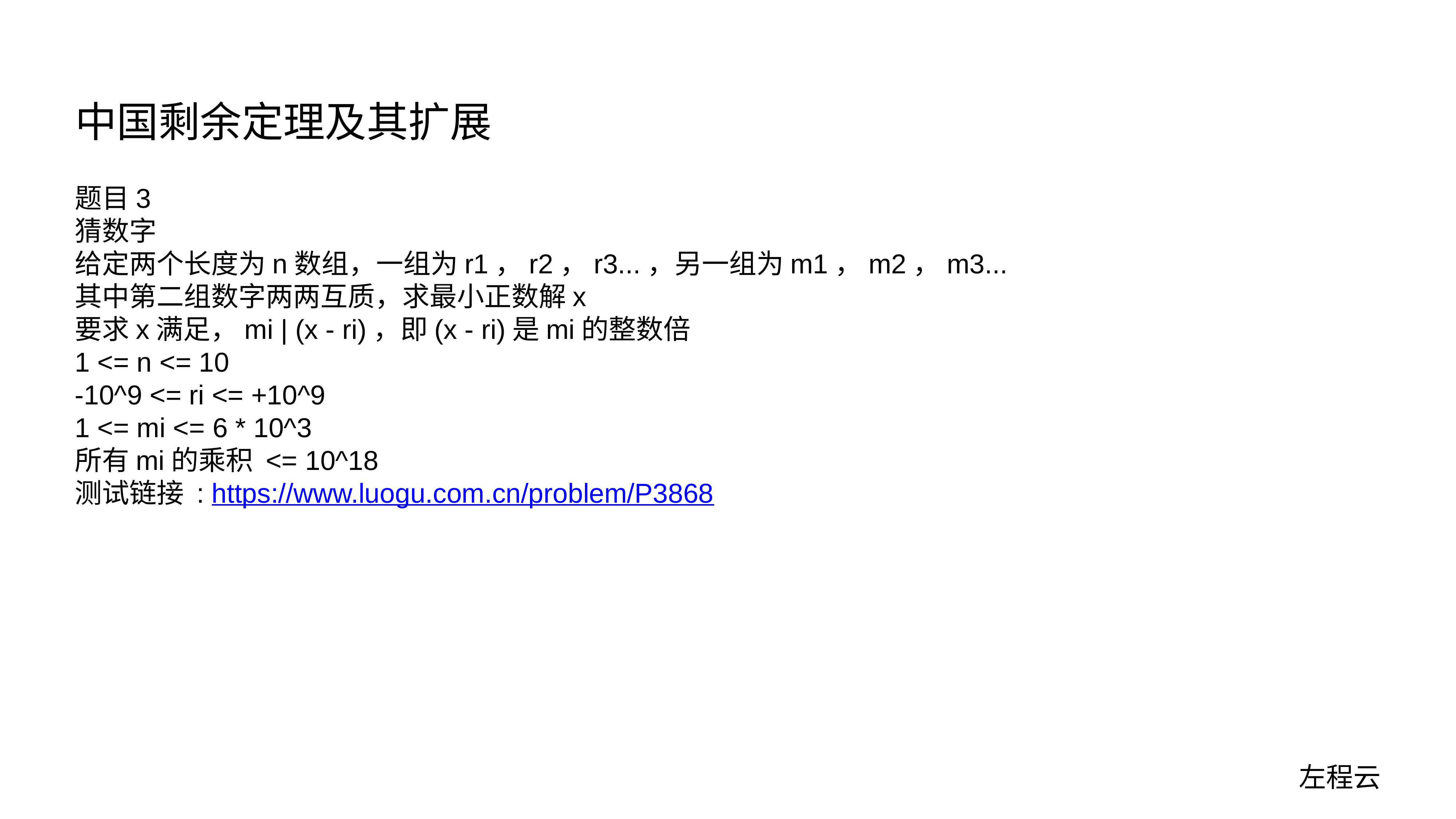

# 中国剩余定理及其扩展
题目3
猜数字
给定两个长度为n数组，一组为r1，r2，r3...，另一组为m1，m2，m3...
其中第二组数字两两互质，求最小正数解x
要求x满足，mi | (x - ri)，即(x - ri)是mi的整数倍
1 <= n <= 10
-10^9 <= ri <= +10^9
1 <= mi <= 6 * 10^3
所有mi的乘积 <= 10^18
测试链接 : https://www.luogu.com.cn/problem/P3868
左程云